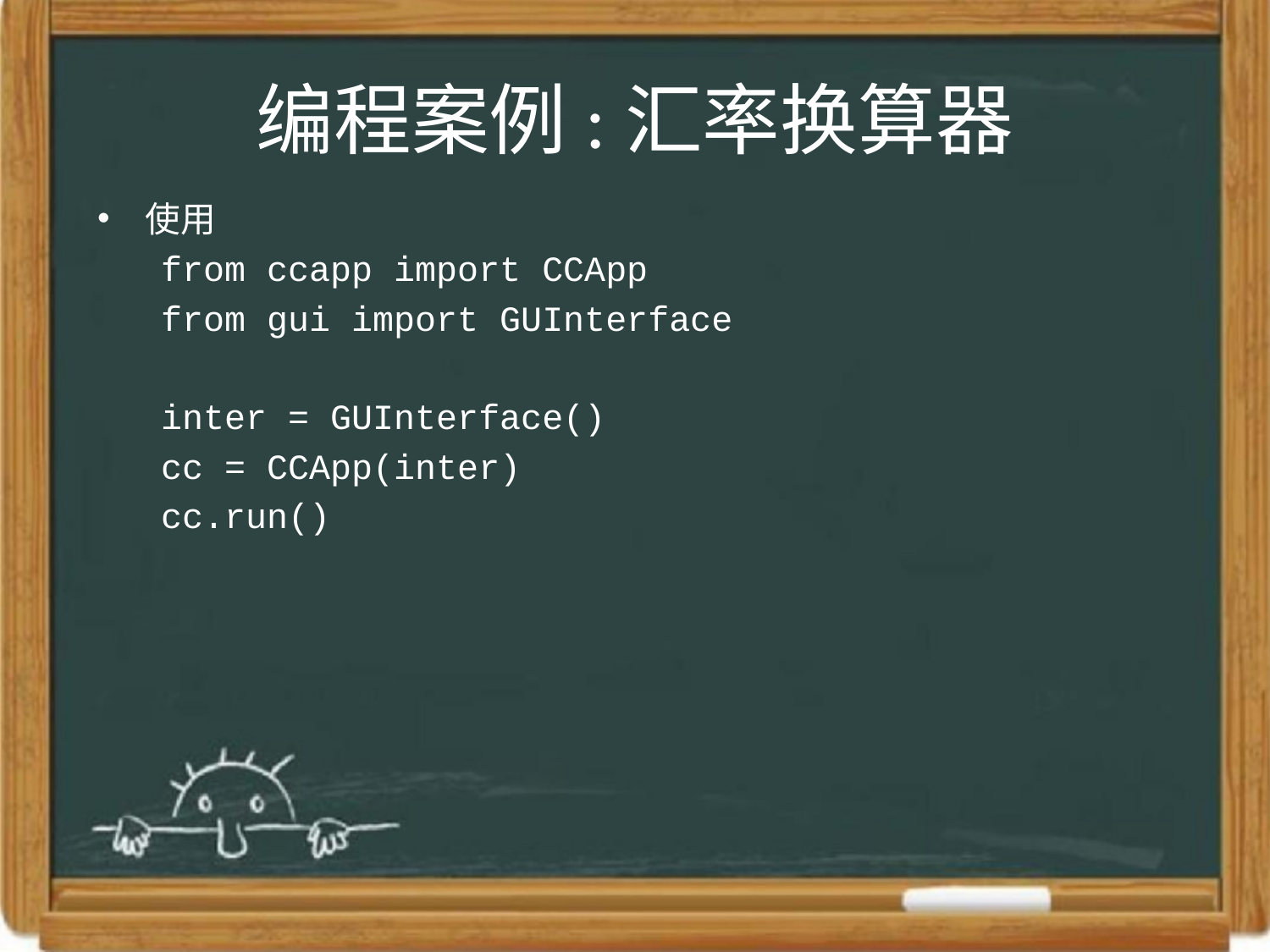

# 编程案例:汇率换算器
使用
from ccapp import CCApp
from gui import GUInterface

inter = GUInterface()
cc = CCApp(inter)
cc.run()